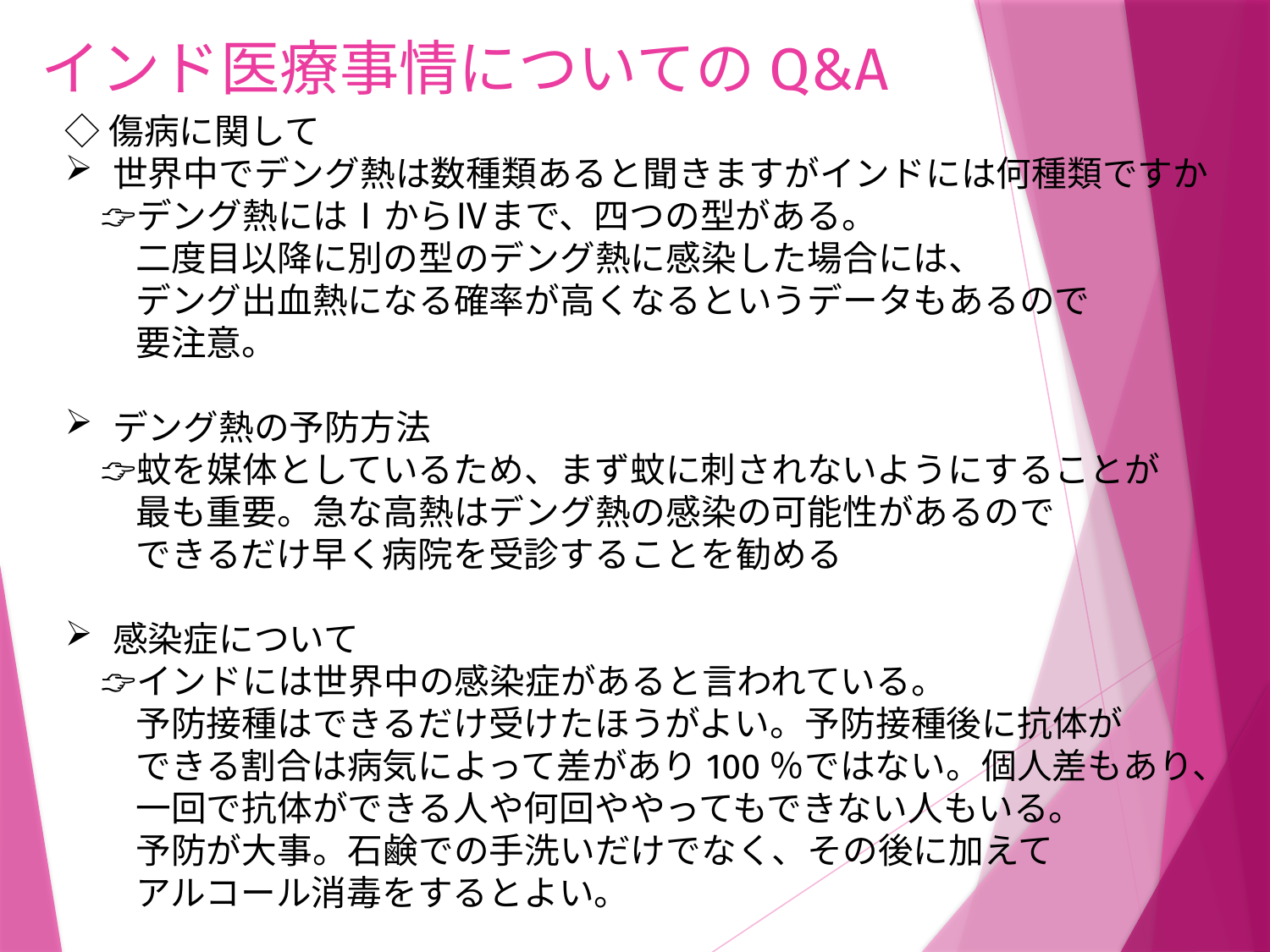

# インド医療事情についてのQ&A
◇傷病に関して
世界中でデング熱は数種類あると聞きますがインドには何種類ですか
　👉デング熱にはⅠからⅣまで、四つの型がある。
　　二度目以降に別の型のデング熱に感染した場合には、
　　デング出血熱になる確率が高くなるというデータもあるので
　　要注意。

デング熱の予防方法
　👉蚊を媒体としているため、まず蚊に刺されないようにすることが
　　最も重要。急な高熱はデング熱の感染の可能性があるので
　　できるだけ早く病院を受診することを勧める

感染症について
　👉インドには世界中の感染症があると言われている。
　　予防接種はできるだけ受けたほうがよい。予防接種後に抗体が
　　できる割合は病気によって差があり100％ではない。個人差もあり、
　　一回で抗体ができる人や何回ややってもできない人もいる。
　　予防が大事。石鹸での手洗いだけでなく、その後に加えて
　　アルコール消毒をするとよい。